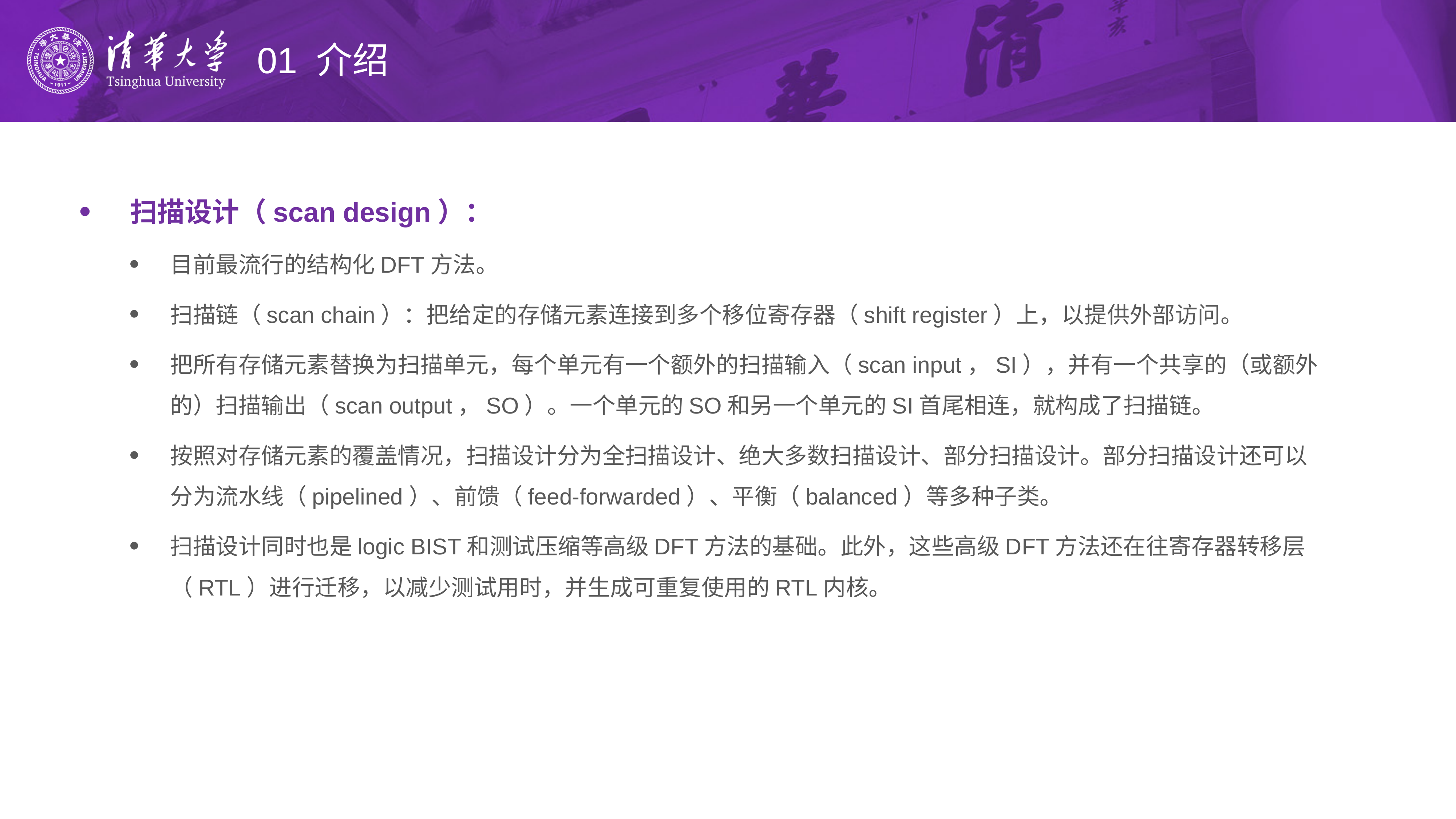

# 01 介绍
扫描设计（scan design）：
目前最流行的结构化DFT方法。
扫描链（scan chain）：把给定的存储元素连接到多个移位寄存器（shift register）上，以提供外部访问。
把所有存储元素替换为扫描单元，每个单元有一个额外的扫描输入（scan input，SI），并有一个共享的（或额外的）扫描输出（scan output，SO）。一个单元的SO和另一个单元的SI首尾相连，就构成了扫描链。
按照对存储元素的覆盖情况，扫描设计分为全扫描设计、绝大多数扫描设计、部分扫描设计。部分扫描设计还可以分为流水线（pipelined）、前馈（feed-forwarded）、平衡（balanced）等多种子类。
扫描设计同时也是logic BIST和测试压缩等高级DFT方法的基础。此外，这些高级DFT方法还在往寄存器转移层（RTL）进行迁移，以减少测试用时，并生成可重复使用的RTL内核。